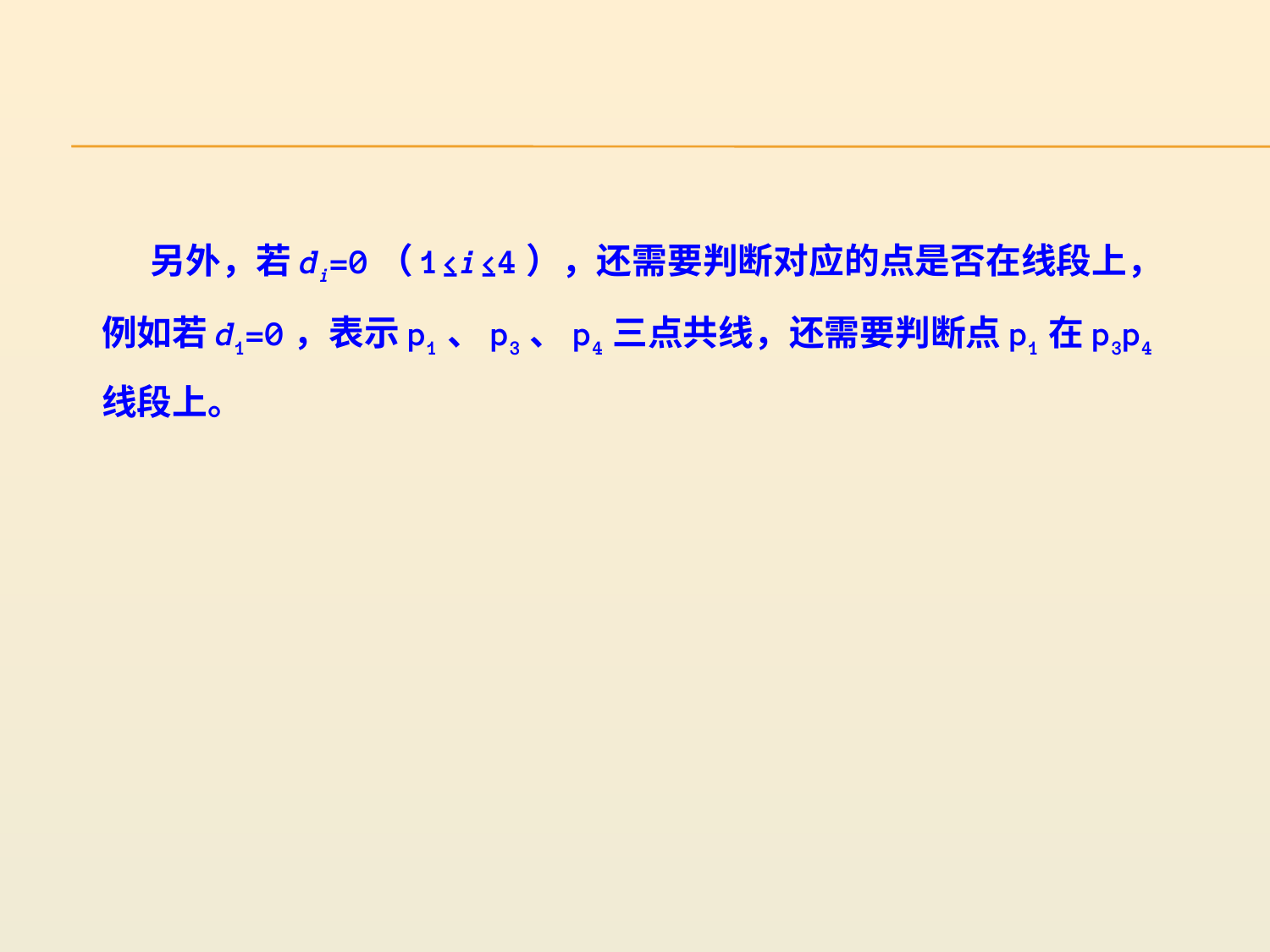

另外，若di=0（1≤i≤4），还需要判断对应的点是否在线段上，例如若d1=0，表示p1、p3、p4三点共线，还需要判断点p1在p3p4线段上。